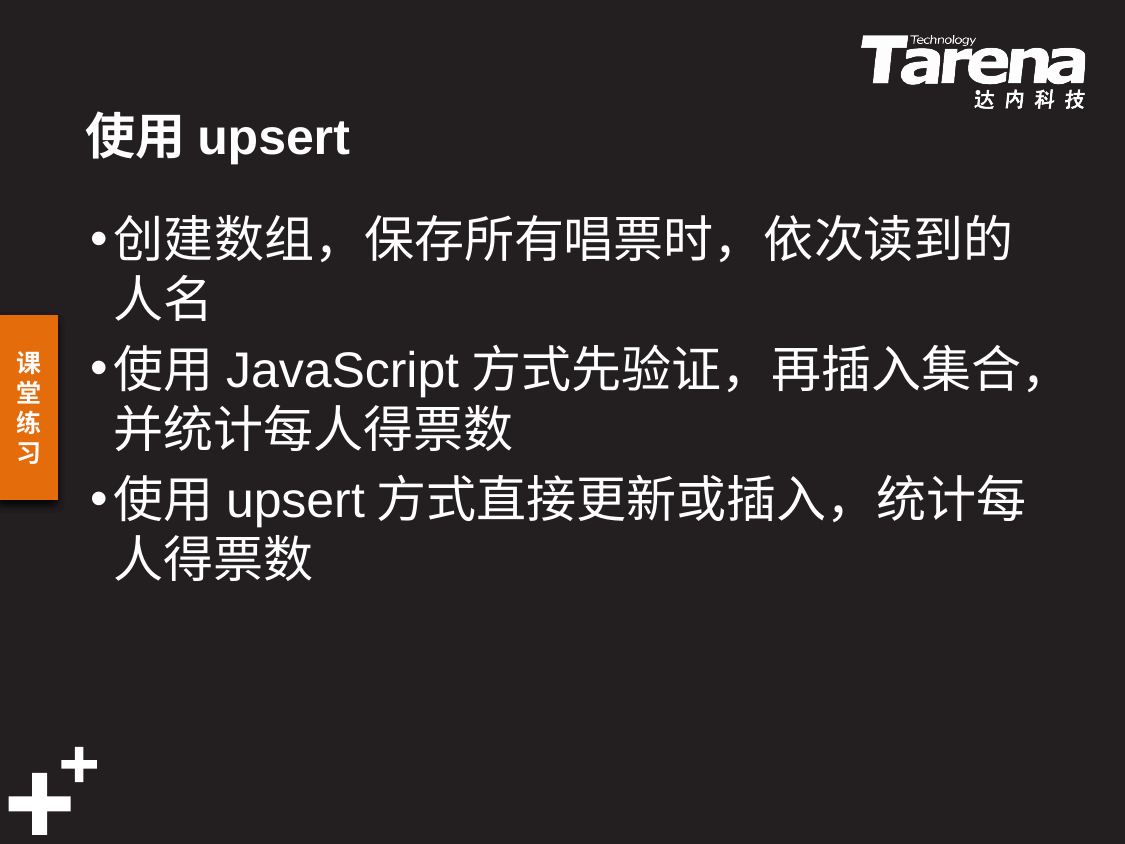

# 使用upsert
创建数组，保存所有唱票时，依次读到的人名
使用JavaScript方式先验证，再插入集合，并统计每人得票数
使用upsert方式直接更新或插入，统计每人得票数